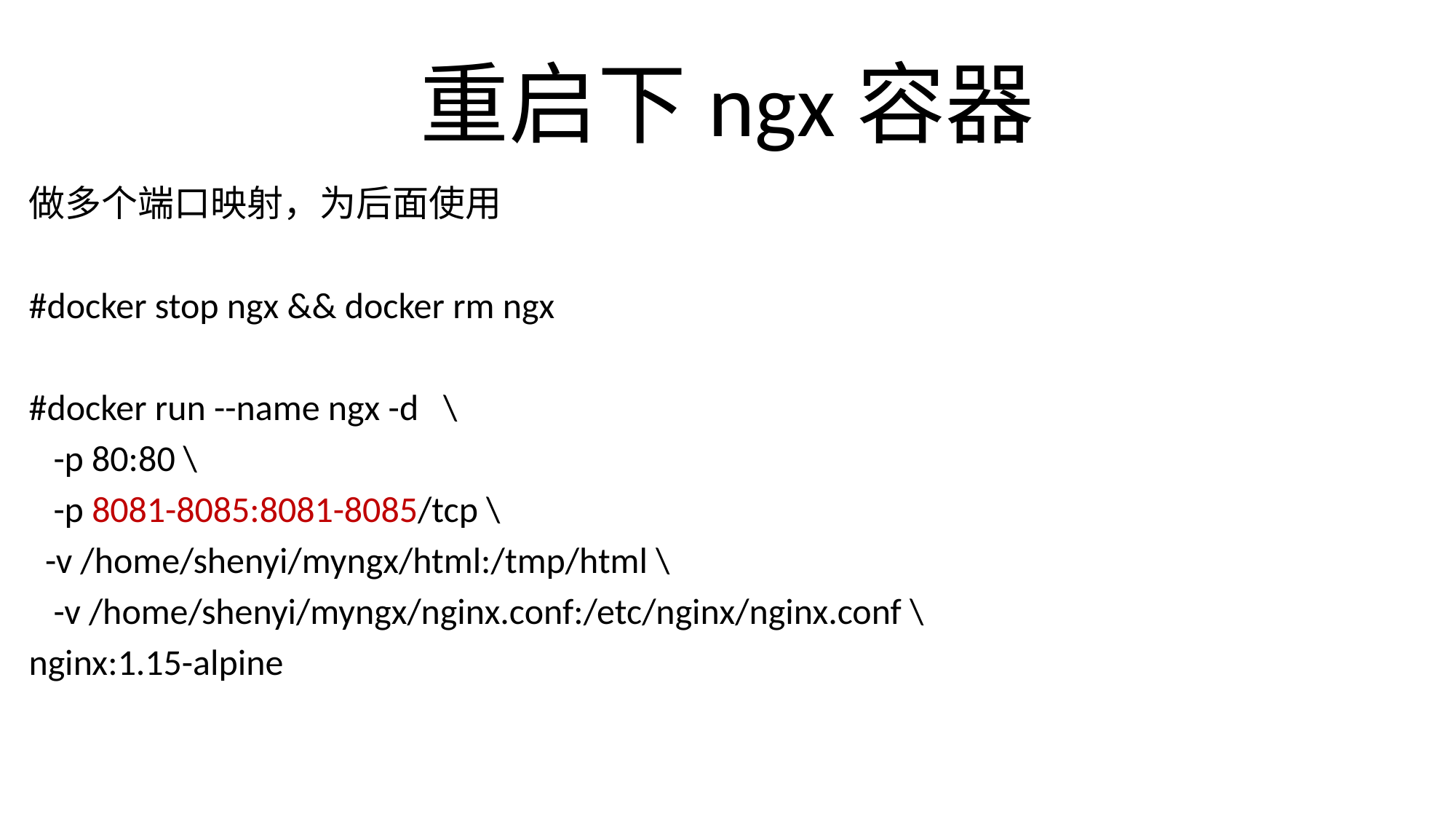

# 重启下ngx容器
做多个端口映射，为后面使用

#docker stop ngx && docker rm ngx

#docker run --name ngx -d   \
   -p 80:80 \
   -p 8081-8085:8081-8085/tcp \
  -v /home/shenyi/myngx/html:/tmp/html \
   -v /home/shenyi/myngx/nginx.conf:/etc/nginx/nginx.conf \
nginx:1.15-alpine